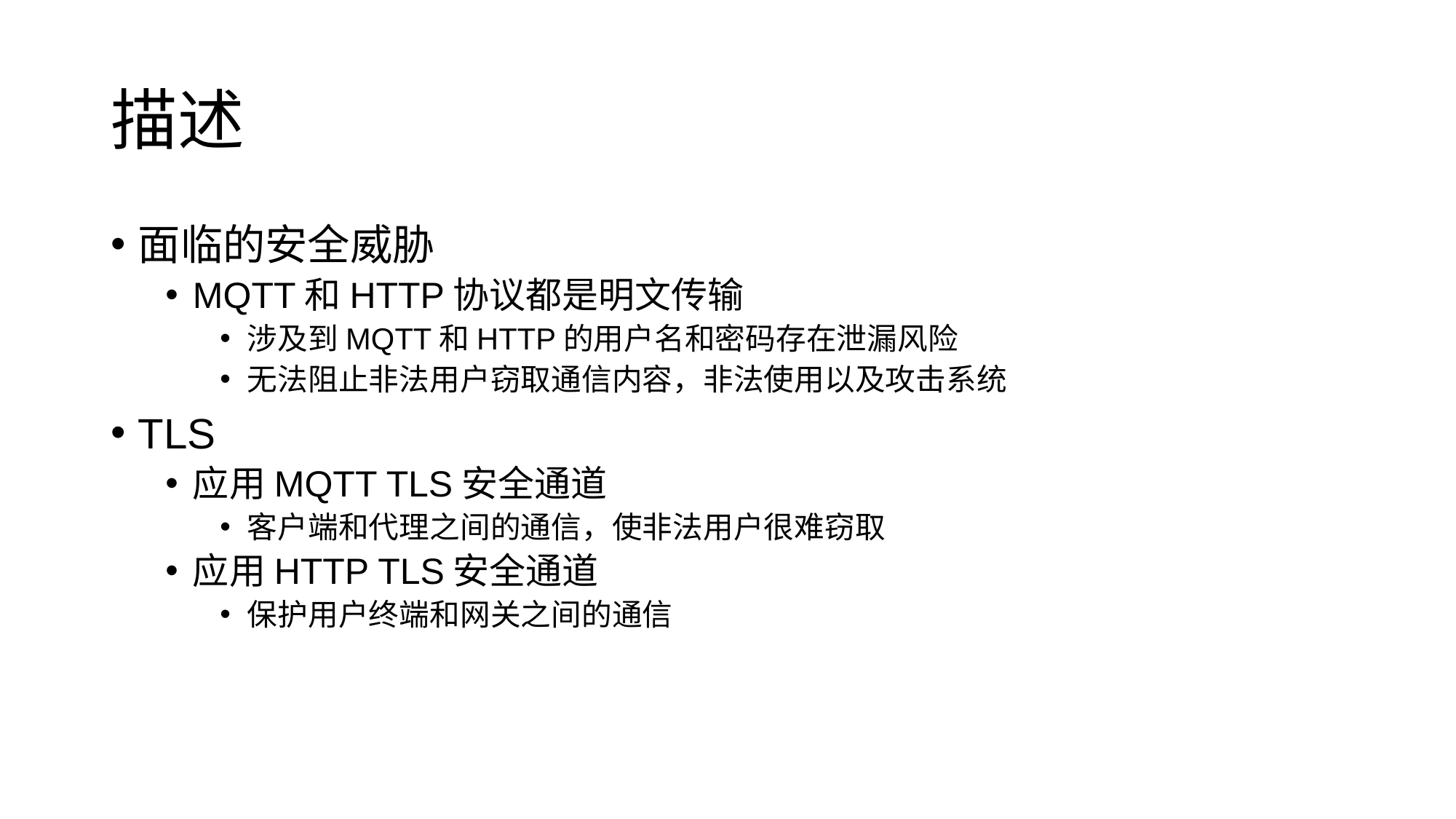

# 描述
面临的安全威胁
MQTT和HTTP协议都是明文传输
涉及到MQTT和HTTP的用户名和密码存在泄漏风险
无法阻止非法用户窃取通信内容，非法使用以及攻击系统
TLS
应用MQTT TLS安全通道
客户端和代理之间的通信，使非法用户很难窃取
应用HTTP TLS安全通道
保护用户终端和网关之间的通信